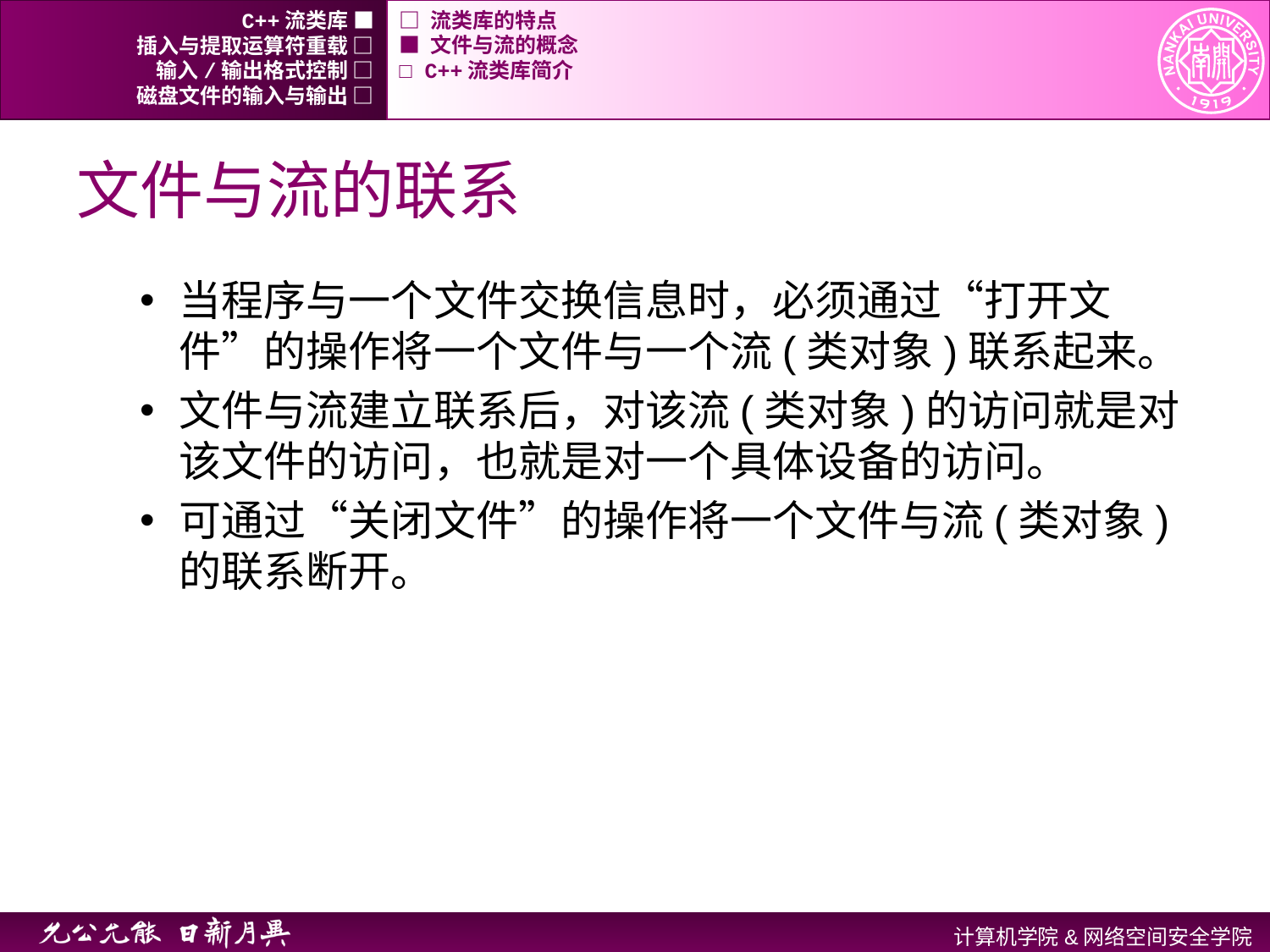

C++流类库 ■
□ 流类库的特点
插入与提取运算符重载 □
■ 文件与流的概念
输入/输出格式控制 □
□ C++流类库简介
磁盘文件的输入与输出 □
# 文件与流的联系
当程序与一个文件交换信息时，必须通过“打开文件”的操作将一个文件与一个流(类对象)联系起来。
文件与流建立联系后，对该流(类对象)的访问就是对该文件的访问，也就是对一个具体设备的访问。
可通过“关闭文件”的操作将一个文件与流(类对象)的联系断开。